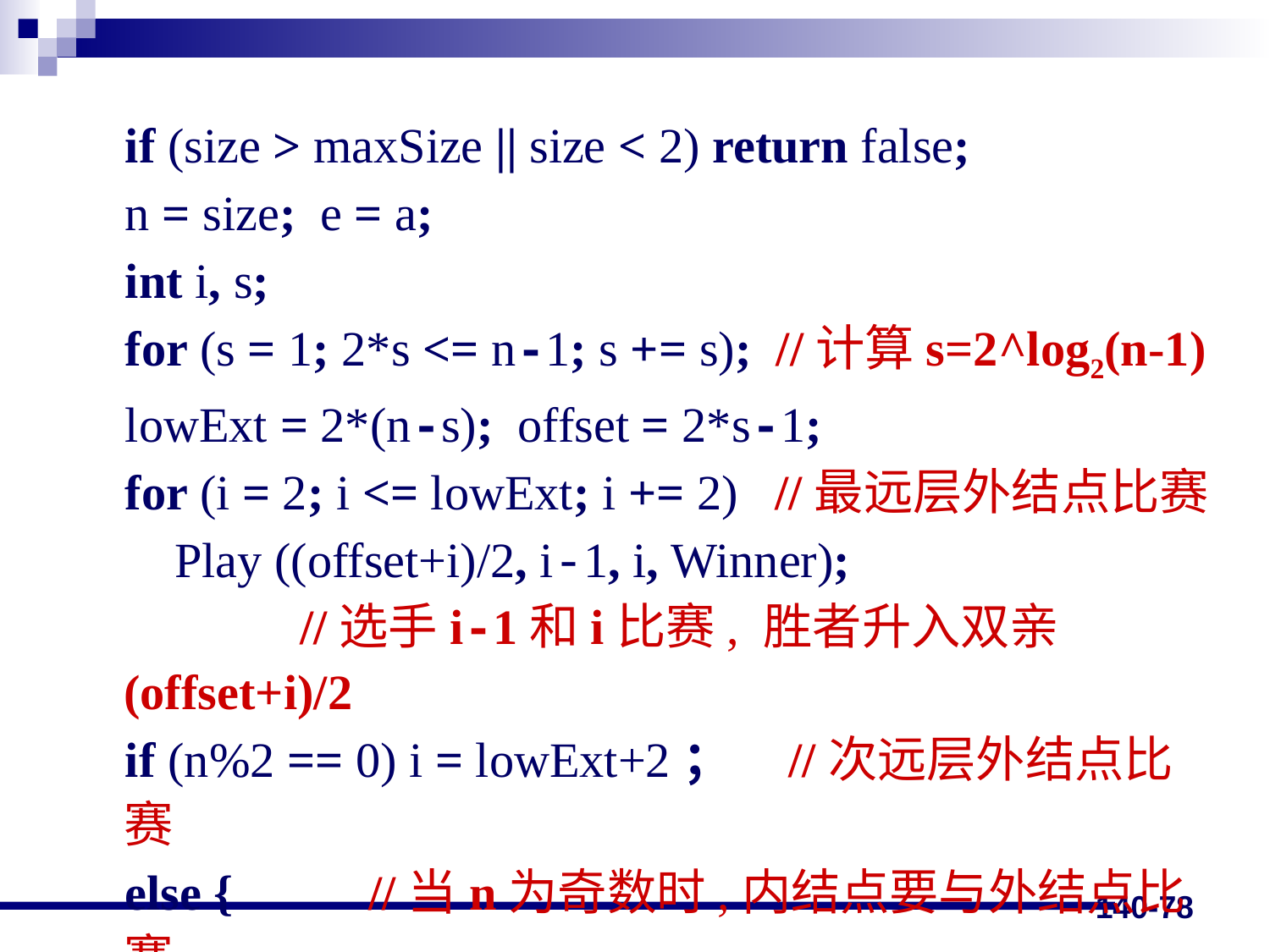

if (size > maxSize || size < 2) return false;
    n = size;  e = a;
    int i, s;
    for (s = 1; 2*s <= n-1; s += s);  //计算s=2^log2(n-1)
    lowExt = 2*(n-s);  offset = 2*s-1;
    for (i = 2; i <= lowExt; i += 2)   //最远层外结点比赛
        Play ((offset+i)/2, i-1, i, Winner);
		    //选手i-1和i比赛, 胜者升入双亲(offset+i)/2
    if (n%2 == 0) i = lowExt+2；    //次远层外结点比赛
    else {           //当n为奇数时,内结点要与外结点比赛
        Play (n/2, t[n-1], lowExt+1, Winner);
140-78